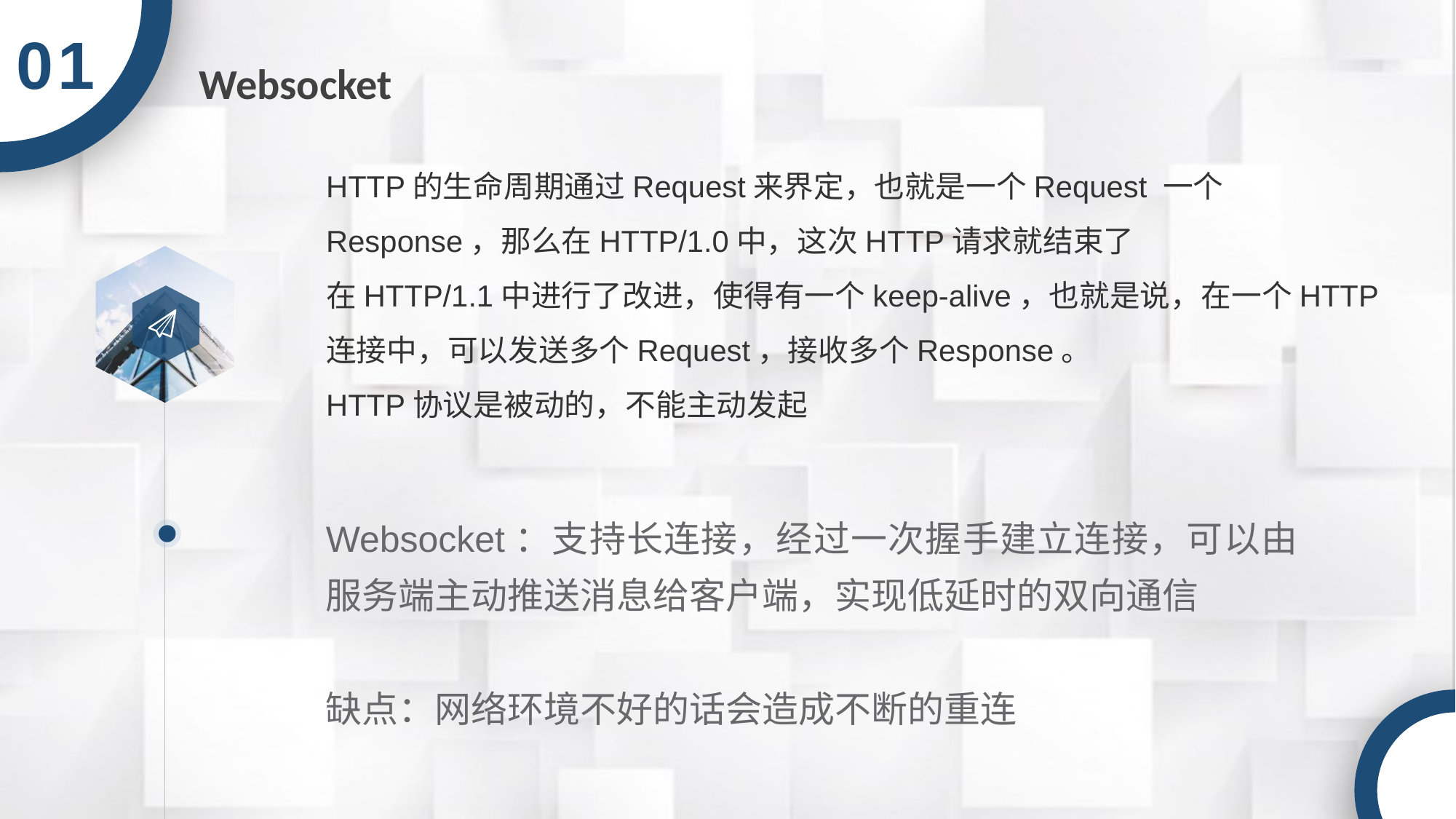

01
Websocket
HTTP的生命周期通过Request来界定，也就是一个Request 一个Response，那么在HTTP/1.0中，这次HTTP请求就结束了
在HTTP/1.1中进行了改进，使得有一个keep-alive，也就是说，在一个HTTP连接中，可以发送多个Request，接收多个Response。
HTTP协议是被动的，不能主动发起

Websocket：支持长连接，经过一次握手建立连接，可以由服务端主动推送消息给客户端，实现低延时的双向通信

缺点：网络环境不好的话会造成不断的重连